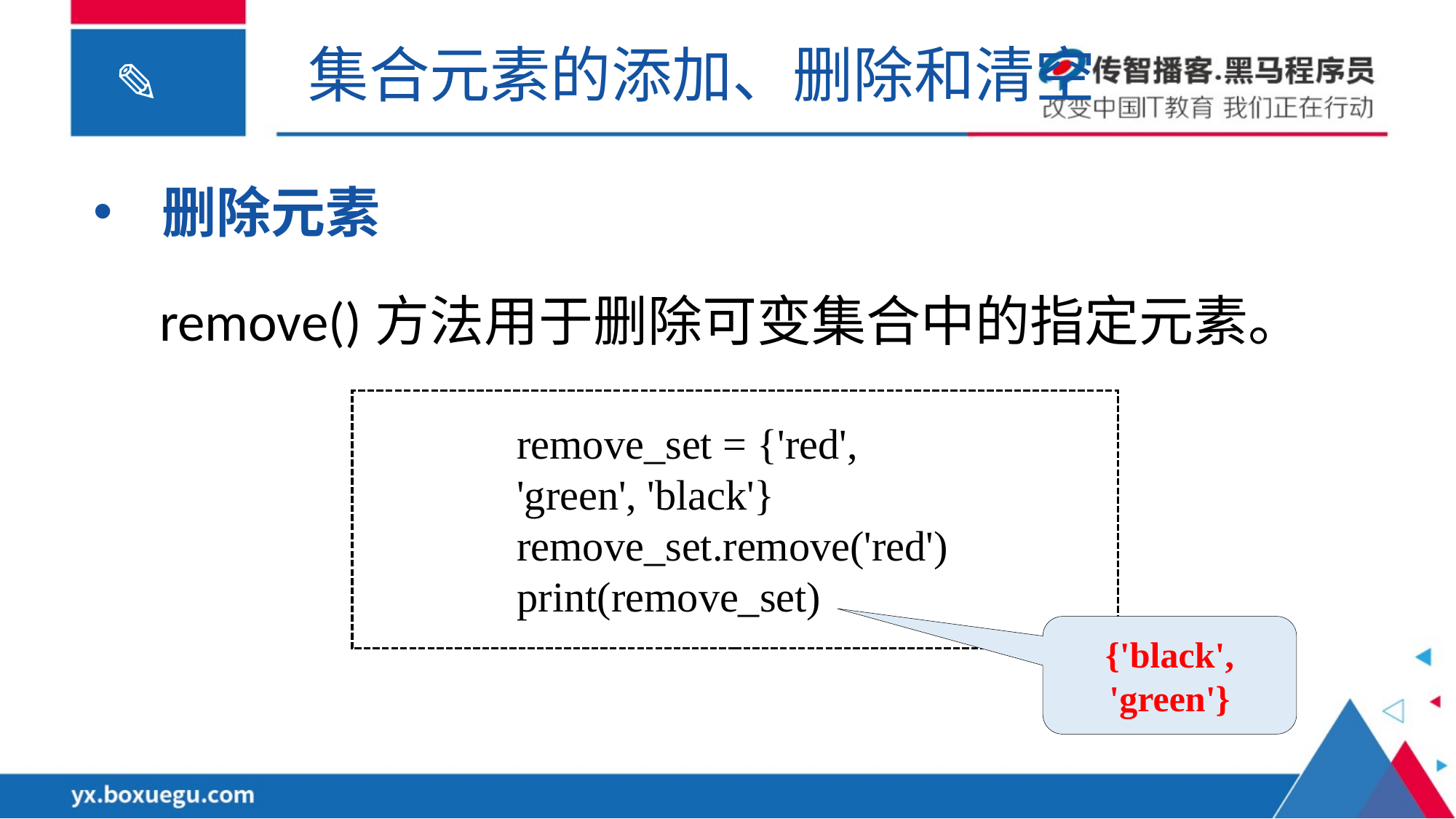

集合元素的添加、删除和清空
删除元素
remove()方法用于删除可变集合中的指定元素。

remove_set = {'red', 'green', 'black'}
remove_set.remove('red')
print(remove_set)
{'black', 'green'}